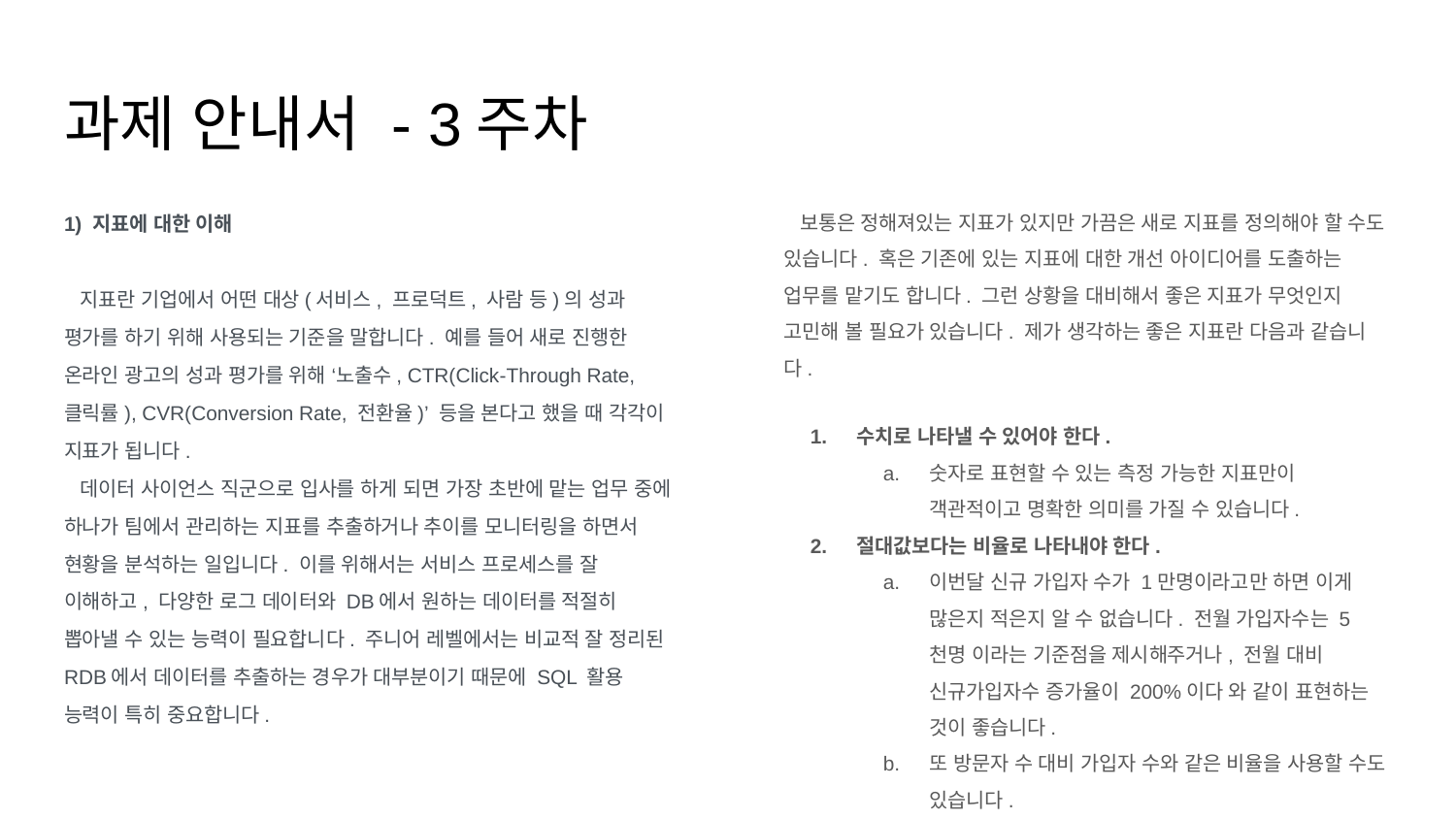

# 과제 안내서 - 3주차
1) 지표에 대한 이해

  지표란 기업에서 어떤 대상(서비스, 프로덕트, 사람 등)의 성과 평가를 하기 위해 사용되는 기준을 말합니다. 예를 들어 새로 진행한 온라인 광고의 성과 평가를 위해 ‘노출수, CTR(Click-Through Rate, 클릭률), CVR(Conversion Rate, 전환율)’ 등을 본다고 했을 때 각각이 지표가 됩니다.
  데이터 사이언스 직군으로 입사를 하게 되면 가장 초반에 맡는 업무 중에 하나가 팀에서 관리하는 지표를 추출하거나 추이를 모니터링을 하면서 현황을 분석하는 일입니다. 이를 위해서는 서비스 프로세스를 잘 이해하고, 다양한 로그 데이터와 DB에서 원하는 데이터를 적절히 뽑아낼 수 있는 능력이 필요합니다. 주니어 레벨에서는 비교적 잘 정리된 RDB에서 데이터를 추출하는 경우가 대부분이기 때문에 SQL 활용 능력이 특히 중요합니다.

  보통은 정해져있는 지표가 있지만 가끔은 새로 지표를 정의해야 할 수도 있습니다. 혹은 기존에 있는 지표에 대한 개선 아이디어를 도출하는 업무를 맡기도 합니다. 그런 상황을 대비해서 좋은 지표가 무엇인지 고민해 볼 필요가 있습니다. 제가 생각하는 좋은 지표란 다음과 같습니다.
수치로 나타낼 수 있어야 한다.
숫자로 표현할 수 있는 측정 가능한 지표만이 객관적이고 명확한 의미를 가질 수 있습니다.
절대값보다는 비율로 나타내야 한다.
이번달 신규 가입자 수가 1만명이라고만 하면 이게 많은지 적은지 알 수 없습니다. 전월 가입자수는 5천명 이라는 기준점을 제시해주거나, 전월 대비 신규가입자수 증가율이 200%이다 와 같이 표현하는 것이 좋습니다.
또 방문자 수 대비 가입자 수와 같은 비율을 사용할 수도 있습니다.